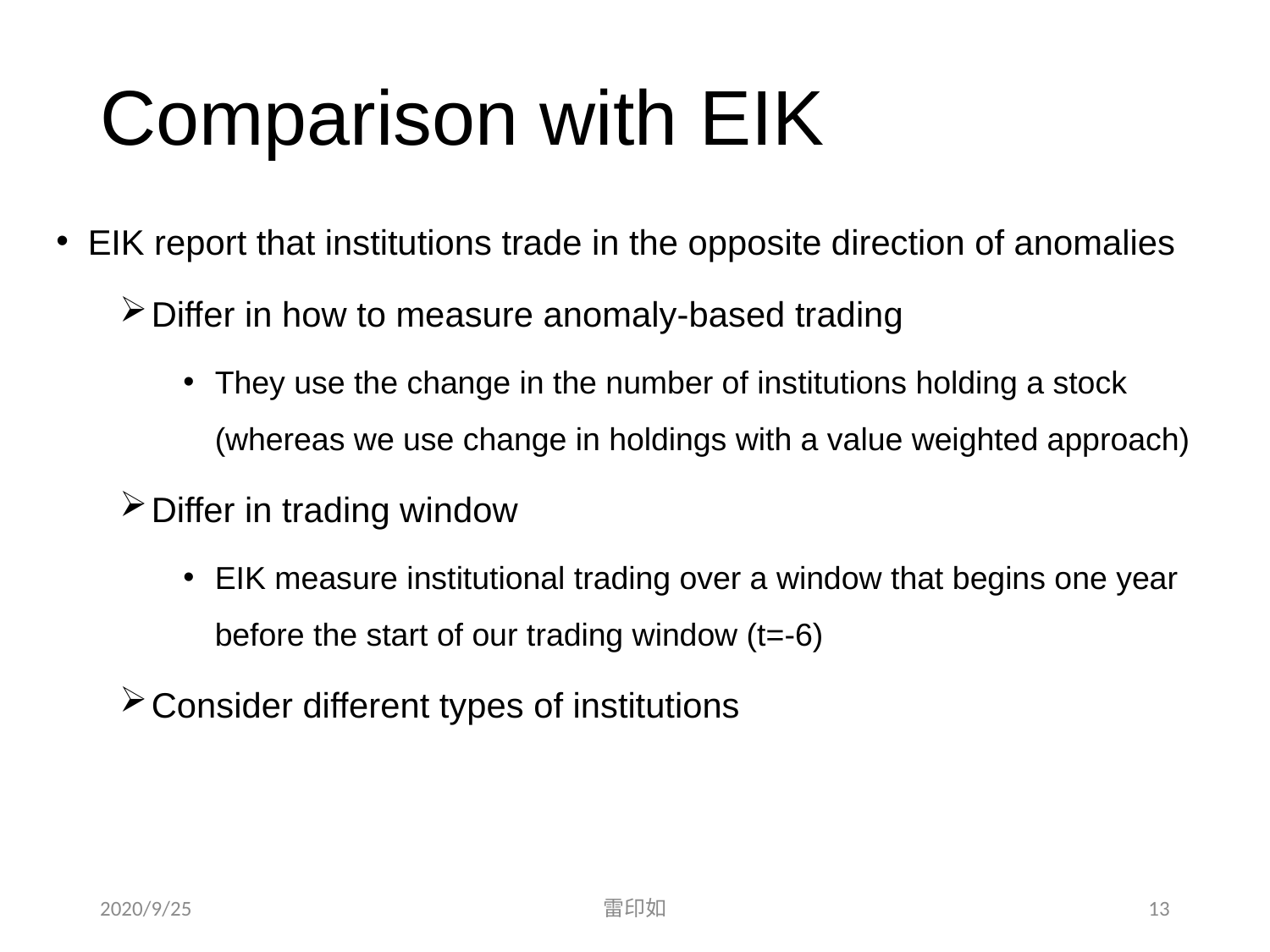

# Comparison with EIK
EIK report that institutions trade in the opposite direction of anomalies
Diﬀer in how to measure anomaly-based trading
They use the change in the number of institutions holding a stock (whereas we use change in holdings with a value weighted approach)
Differ in trading window
EIK measure institutional trading over a window that begins one year before the start of our trading window (t=-6)
Consider diﬀerent types of institutions
2020/9/25
雷印如
13